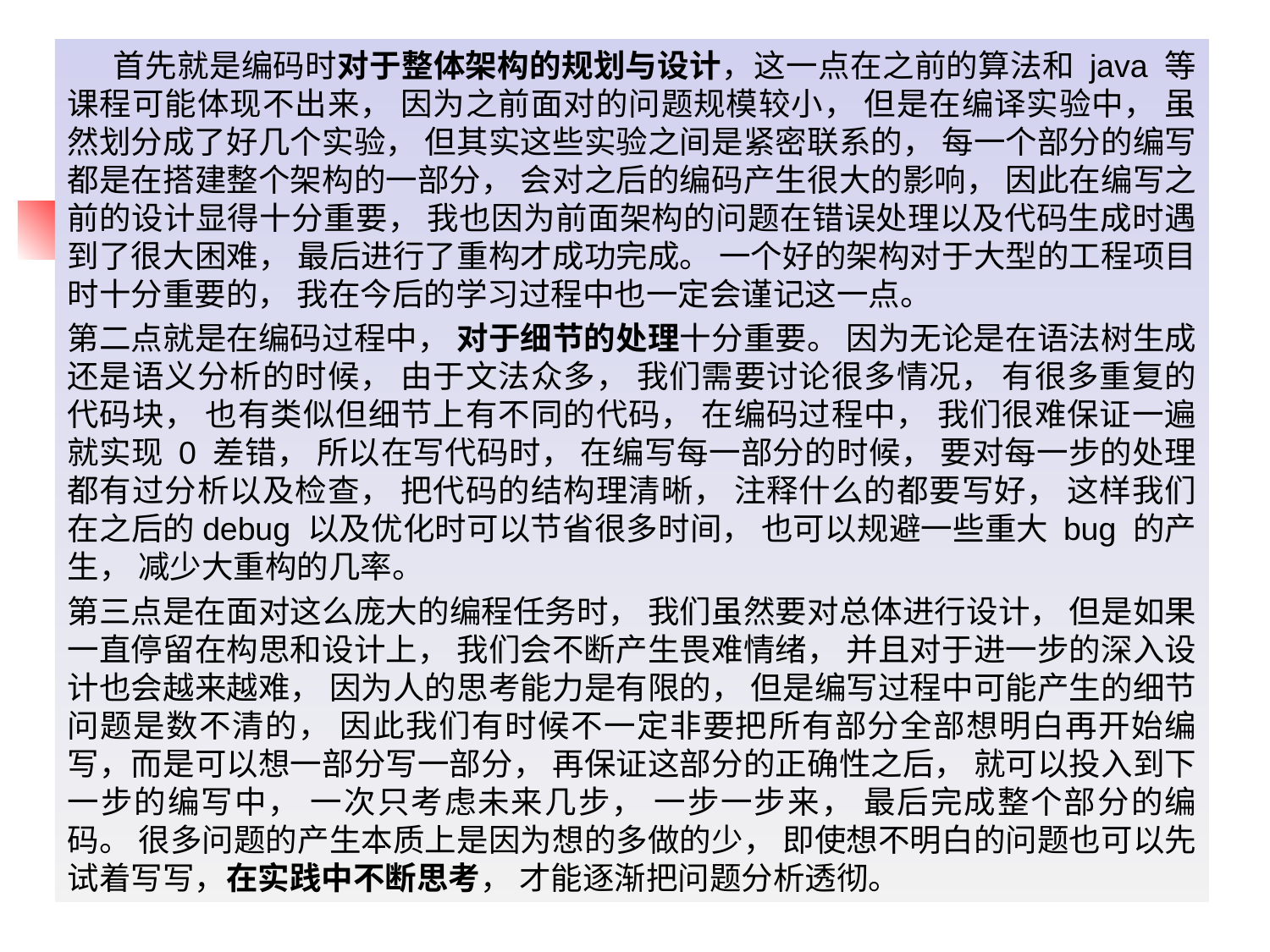

首先就是编码时对于整体架构的规划与设计，这一点在之前的算法和 java 等课程可能体现不出来， 因为之前面对的问题规模较小， 但是在编译实验中， 虽然划分成了好几个实验， 但其实这些实验之间是紧密联系的， 每一个部分的编写都是在搭建整个架构的一部分， 会对之后的编码产生很大的影响， 因此在编写之前的设计显得十分重要， 我也因为前面架构的问题在错误处理以及代码生成时遇到了很大困难， 最后进行了重构才成功完成。 一个好的架构对于大型的工程项目时十分重要的， 我在今后的学习过程中也一定会谨记这一点。
第二点就是在编码过程中， 对于细节的处理十分重要。 因为无论是在语法树生成还是语义分析的时候， 由于文法众多， 我们需要讨论很多情况， 有很多重复的代码块， 也有类似但细节上有不同的代码， 在编码过程中， 我们很难保证一遍就实现 0 差错， 所以在写代码时， 在编写每一部分的时候， 要对每一步的处理都有过分析以及检查， 把代码的结构理清晰， 注释什么的都要写好， 这样我们在之后的debug 以及优化时可以节省很多时间， 也可以规避一些重大 bug 的产生， 减少大重构的几率。
第三点是在面对这么庞大的编程任务时， 我们虽然要对总体进行设计， 但是如果一直停留在构思和设计上， 我们会不断产生畏难情绪， 并且对于进一步的深入设计也会越来越难， 因为人的思考能力是有限的， 但是编写过程中可能产生的细节问题是数不清的， 因此我们有时候不一定非要把所有部分全部想明白再开始编写，而是可以想一部分写一部分， 再保证这部分的正确性之后， 就可以投入到下一步的编写中， 一次只考虑未来几步， 一步一步来， 最后完成整个部分的编码。 很多问题的产生本质上是因为想的多做的少， 即使想不明白的问题也可以先试着写写，在实践中不断思考， 才能逐渐把问题分析透彻。